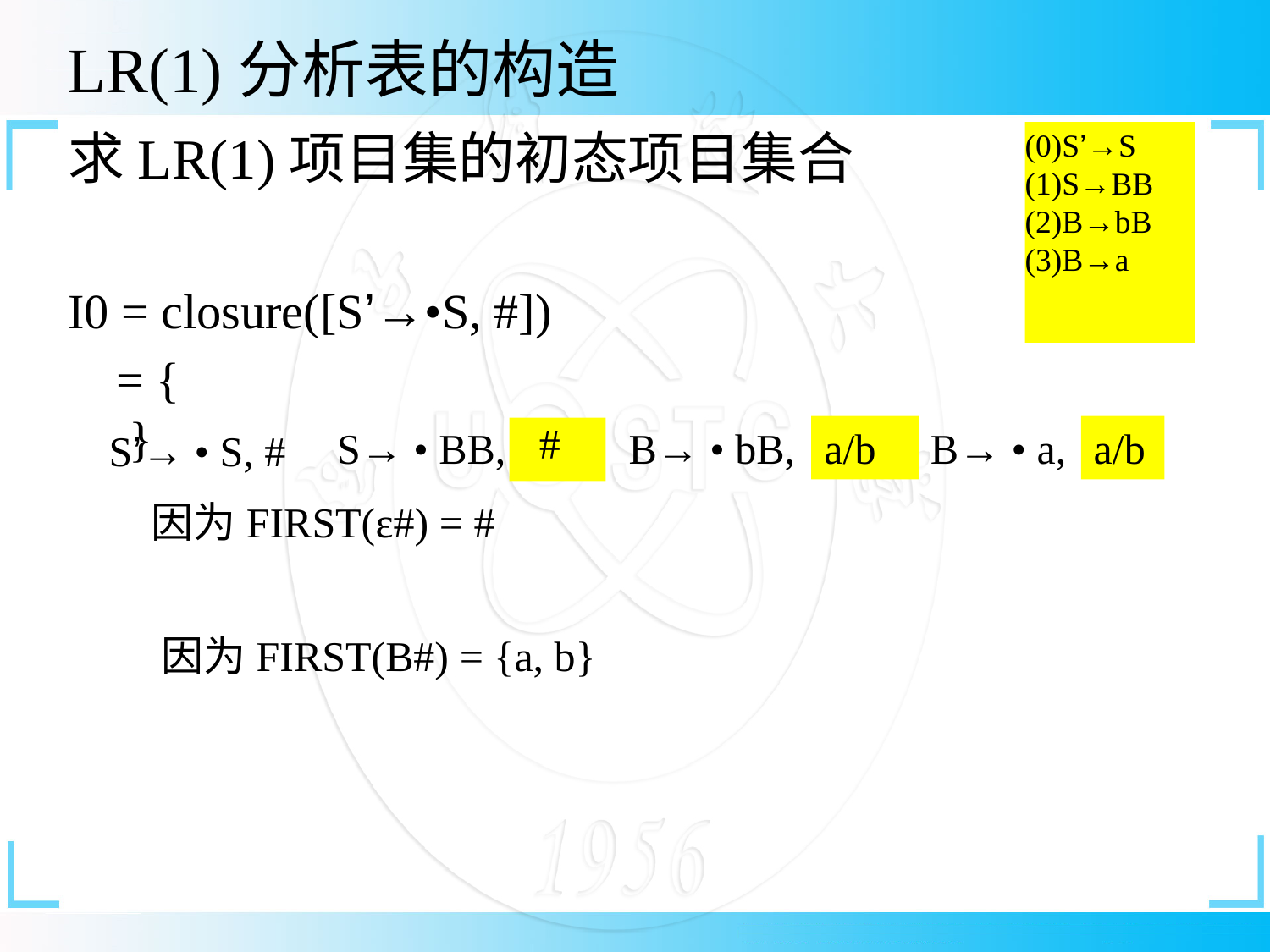

LR(1)分析表的构造
求LR(1)项目集的初态项目集合

I0 = closure([S’→•S, #])
    = {                                                                                        }

(0)S’→S
(1)S→BB
(2)B→bB
(3)B→a
#
a/b
S→ • BB,
B→ • bB,

B→ • a,

a/b
S’→ • S, #

因为FIRST(ε#) = #
因为FIRST(B#) = {a, b}